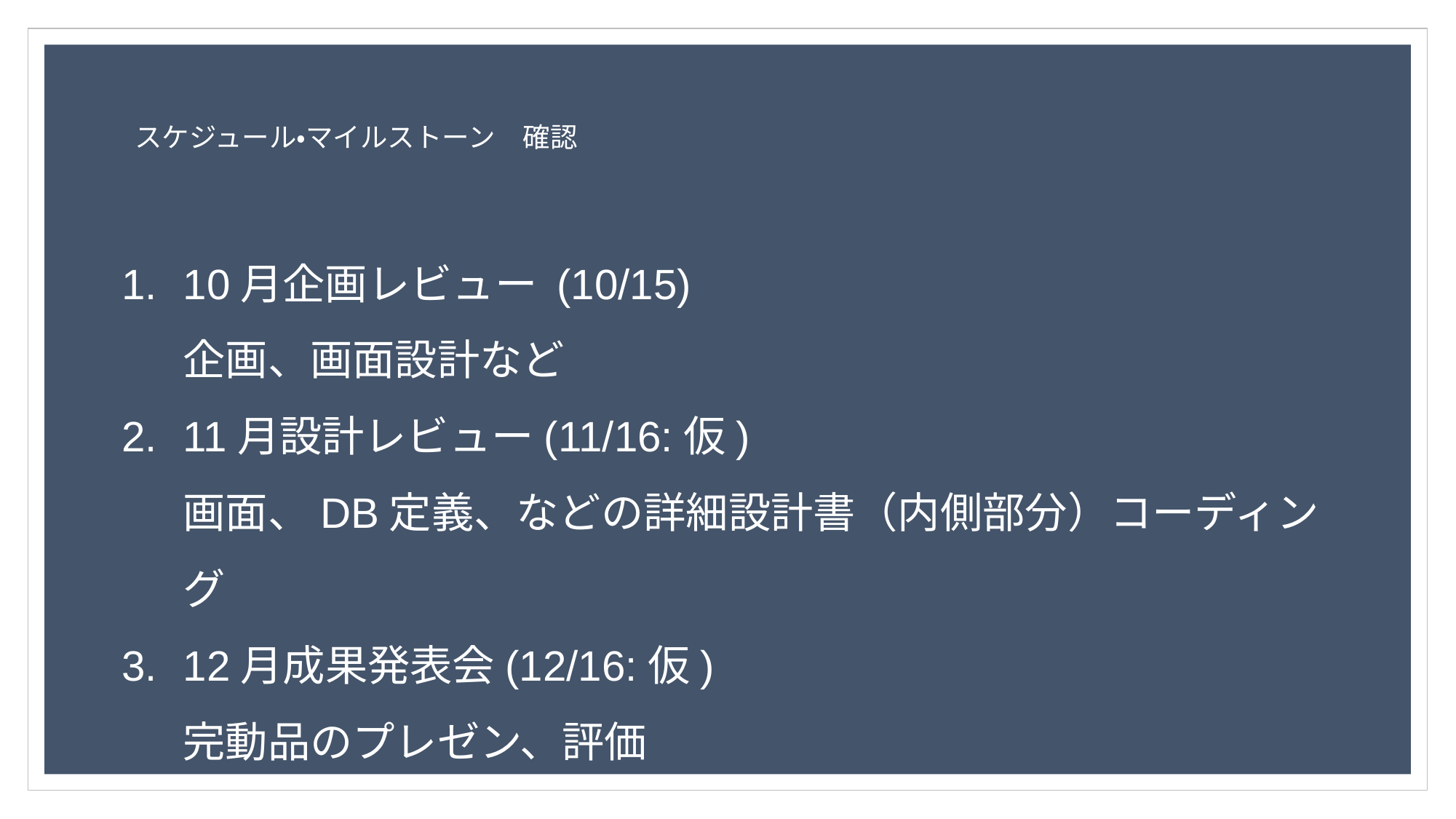

スケジュール・マイルストーン　確認
10⽉企画レビュー (10/15)
企画、画面設計など
11⽉設計レビュー(11/16:仮)
画面、DB定義、などの詳細設計書（内側部分）コーディング
12⽉成果発表会(12/16:仮)
完動品のプレゼン、評価